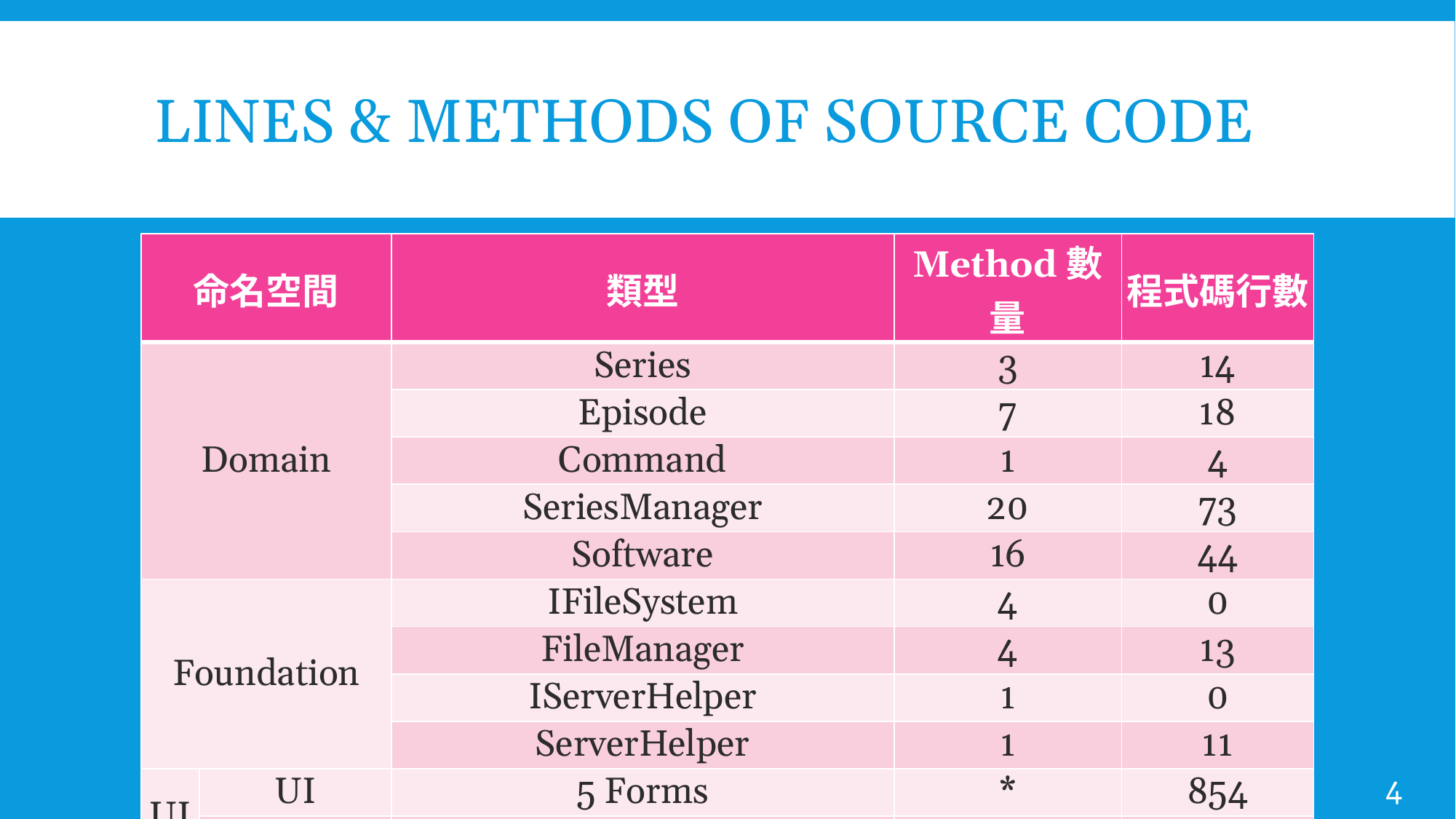

# Lines & Methods of Source Code
| 命名空間 |  | 類型 | Method數量 | 程式碼行數 |
| --- | --- | --- | --- | --- |
| Domain |  | Series | 3 | 14 |
|  |  | Episode | 7 | 18 |
|  |  | Command | 1 | 4 |
|  |  | SeriesManager | 20 | 73 |
|  |  | Software | 16 | 44 |
| Foundation |  | IFileSystem | 4 | 0 |
|  |  | FileManager | 4 | 13 |
|  |  | IServerHelper | 1 | 0 |
|  |  | ServerHelper | 1 | 11 |
| UI | UI | 5 Forms | \* | 854 |
|  | ViewModel | 2 View Models | \* | 99 |
4